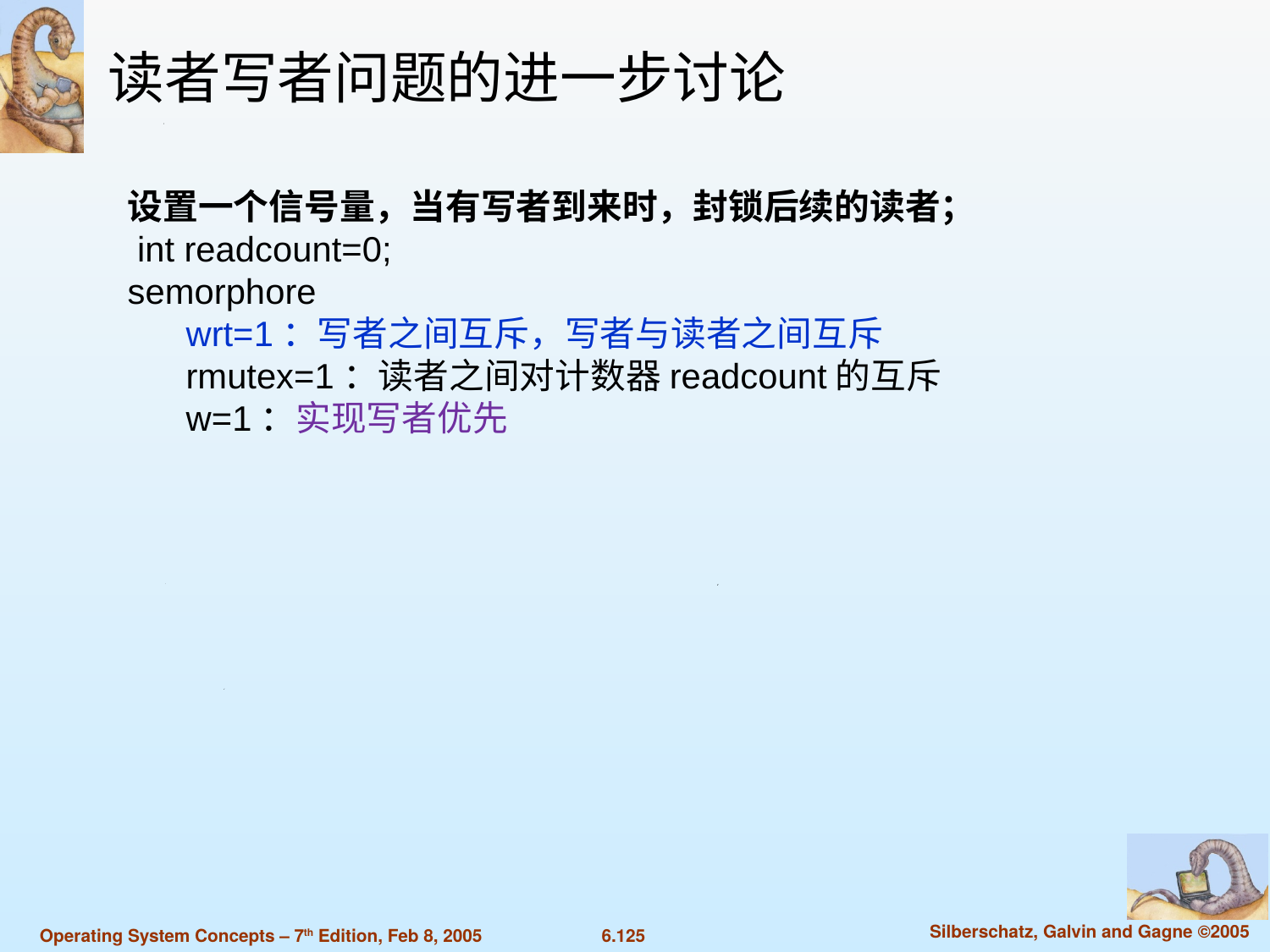

读者写者问题的进一步讨论
设置一个信号量，当有写者到来时，封锁后续的读者；
 int readcount=0;
semorphore
      wrt=1：写者之间互斥，写者与读者之间互斥
      rmutex=1：读者之间对计数器readcount的互斥
      w=1：实现写者优先